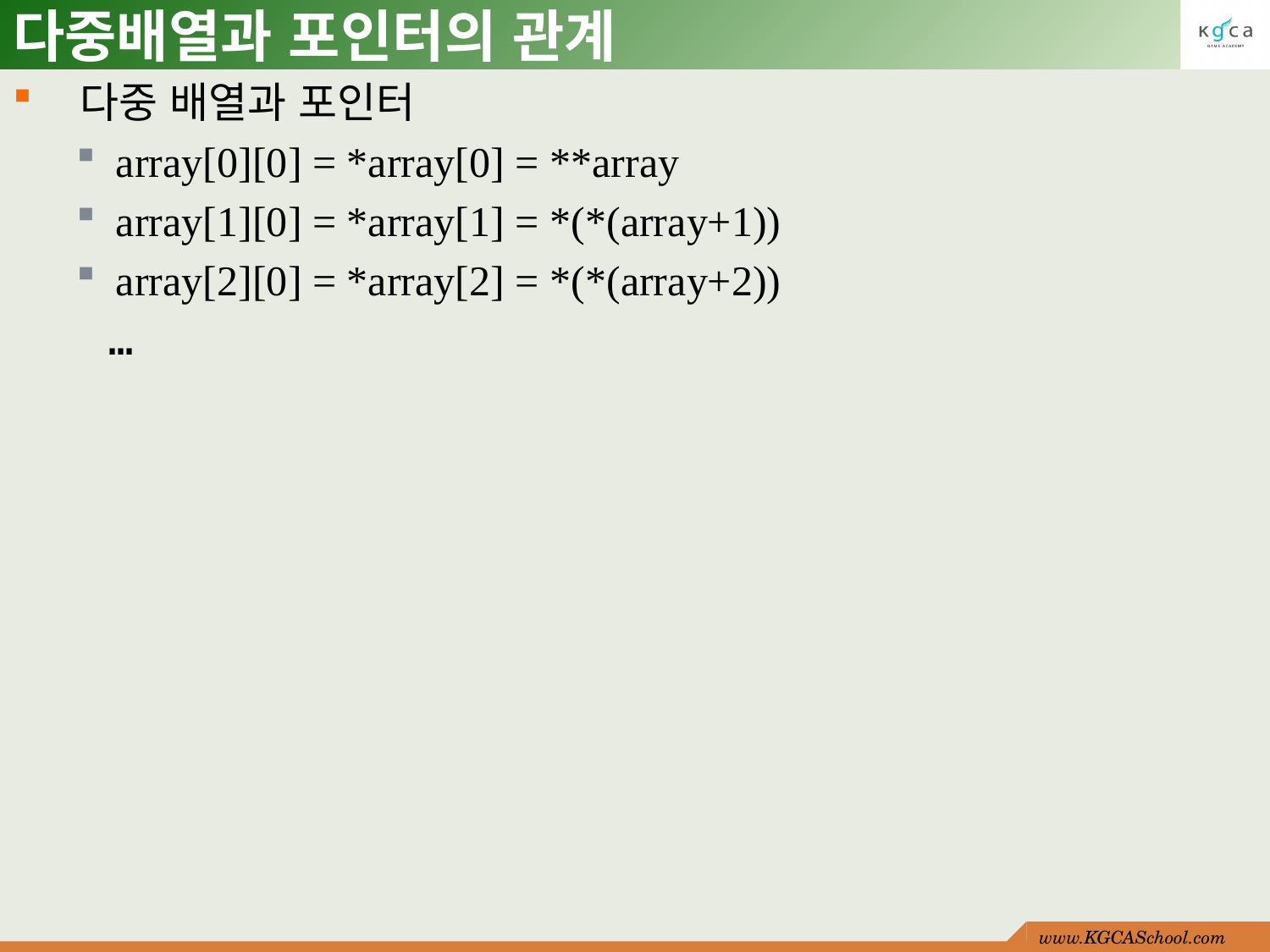

# 다중배열과 포인터의 관계
 다중 배열과 포인터
array[0][0] = *array[0] = **array
array[1][0] = *array[1] = *(*(array+1))
array[2][0] = *array[2] = *(*(array+2))
   …